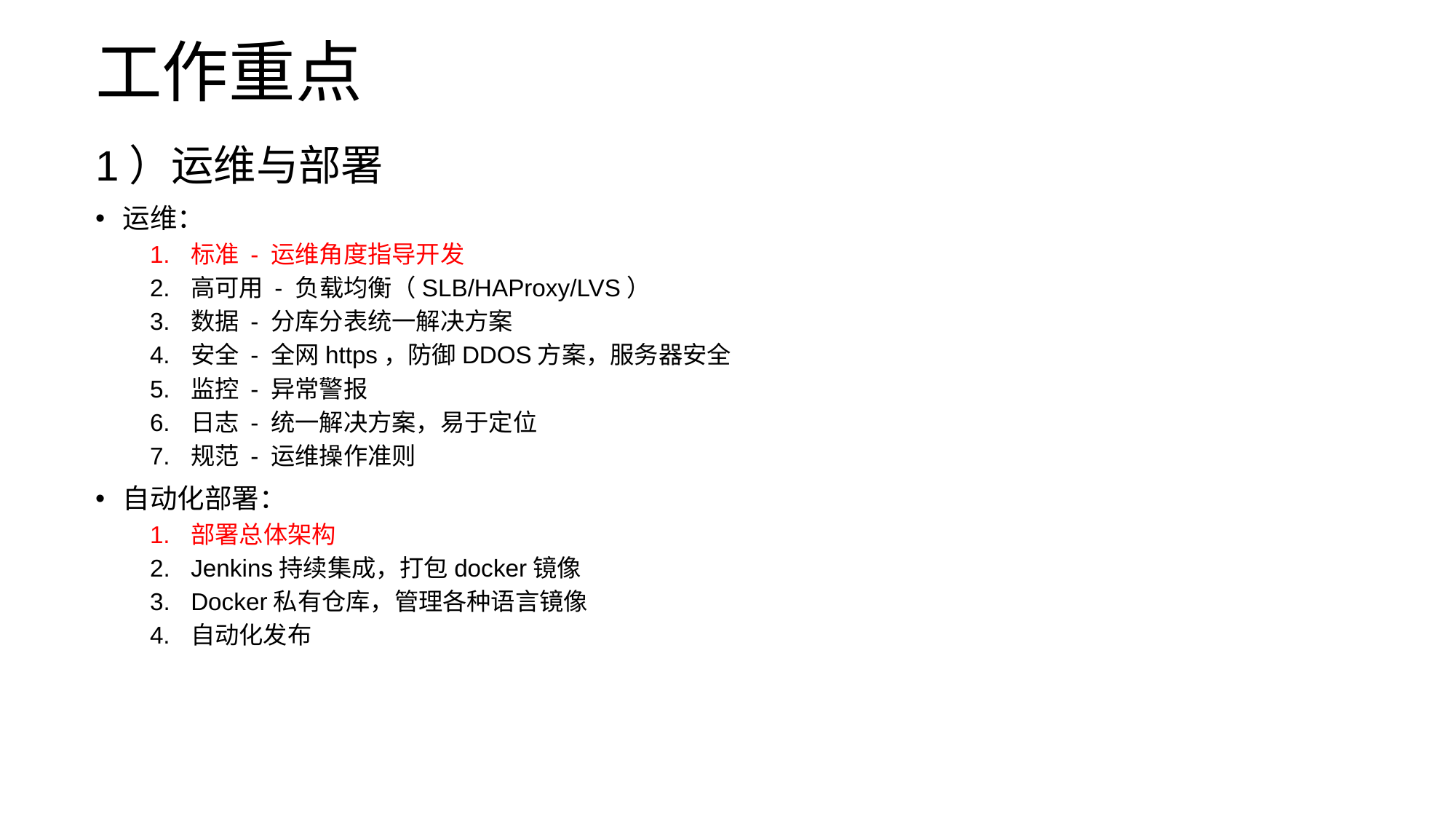

# 工作重点
1）运维与部署
运维：
标准 - 运维角度指导开发
高可用 - 负载均衡（SLB/HAProxy/LVS）
数据 - 分库分表统一解决方案
安全 - 全网https，防御DDOS方案，服务器安全
监控 - 异常警报
日志 - 统一解决方案，易于定位
规范 - 运维操作准则
自动化部署：
部署总体架构
Jenkins持续集成，打包docker镜像
Docker私有仓库，管理各种语言镜像
自动化发布